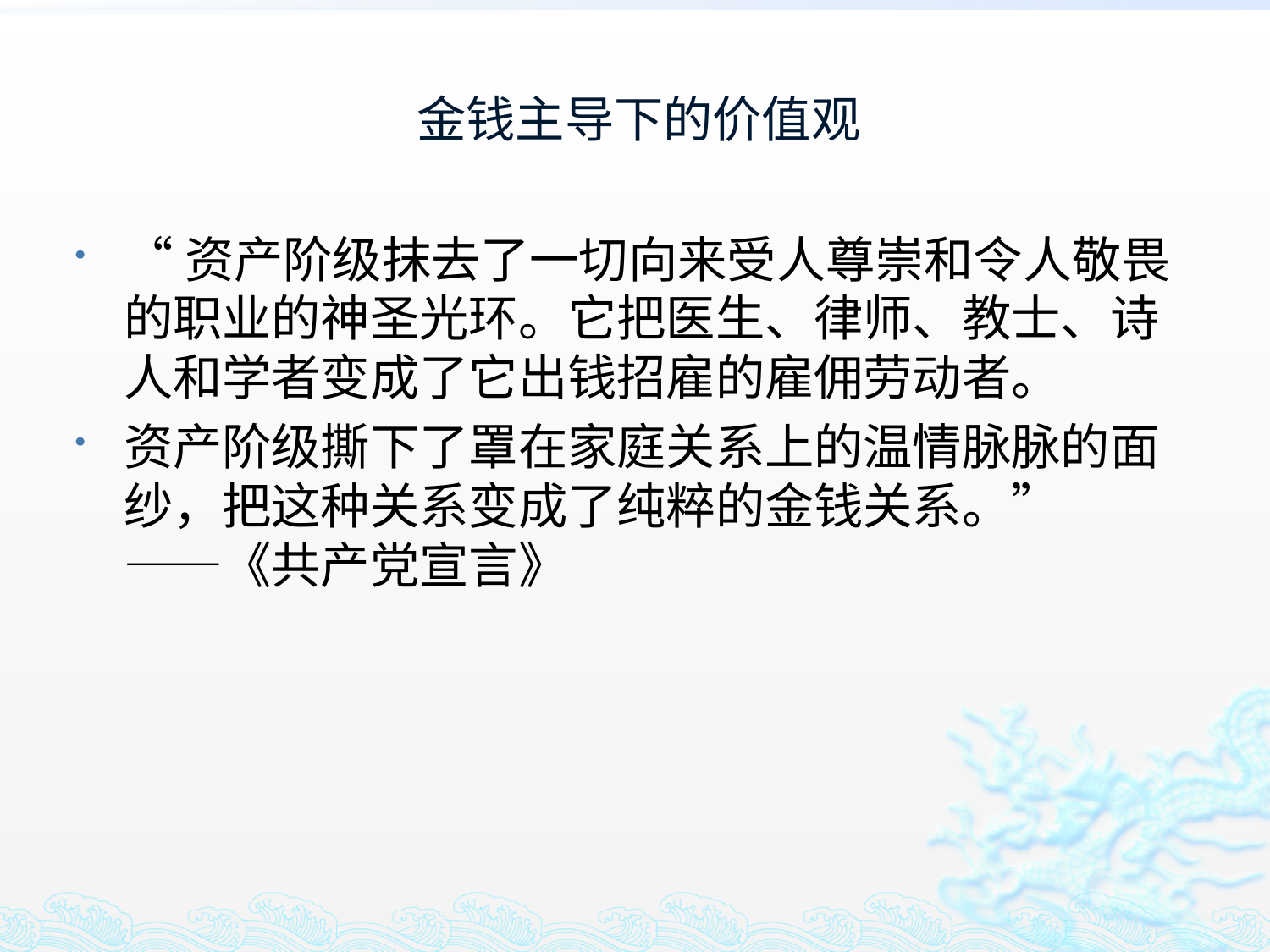

# 金钱主导下的价值观
“资产阶级抹去了一切向来受人尊崇和令人敬畏的职业的神圣光环。它把医生、律师、教士、诗人和学者变成了它出钱招雇的雇佣劳动者。
资产阶级撕下了罩在家庭关系上的温情脉脉的面纱，把这种关系变成了纯粹的金钱关系。”　　 ——《共产党宣言》